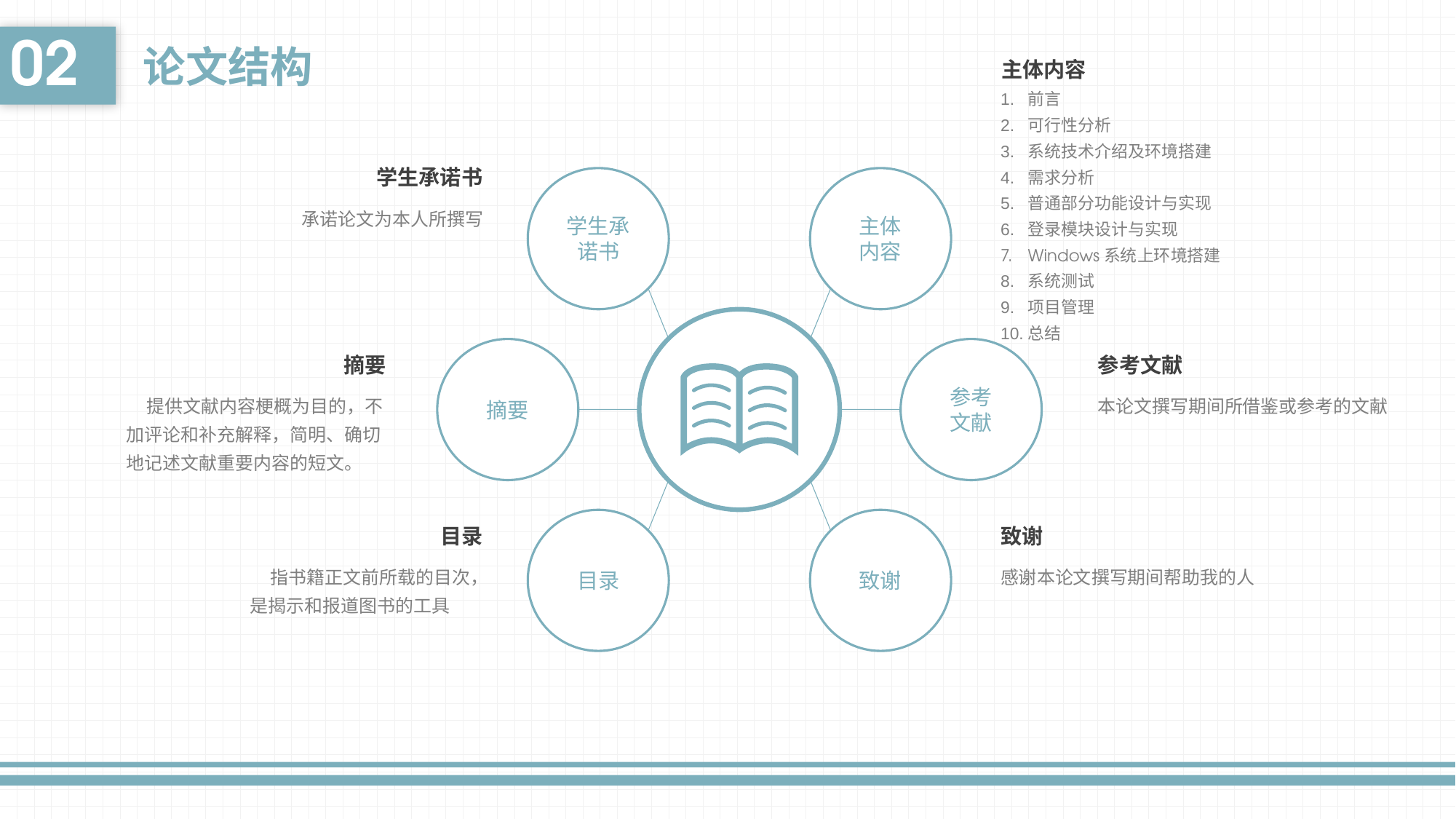

02
论文结构
主体内容
前言
可行性分析
系统技术介绍及环境搭建
需求分析
普通部分功能设计与实现
登录模块设计与实现
Windows系统上环境搭建
系统测试
项目管理
总结
学生承诺书
学生承诺书
主体
内容
承诺论文为本人所撰写

摘要
参考文献
摘要
参考
文献
    提供文献内容梗概为目的，不加评论和补充解释，简明、确切地记述文献重要内容的短文。
本论文撰写期间所借鉴或参考的文献
目录
目录
致谢
致谢
    指书籍正文前所载的目次，是揭示和报道图书的工具
感谢本论文撰写期间帮助我的人